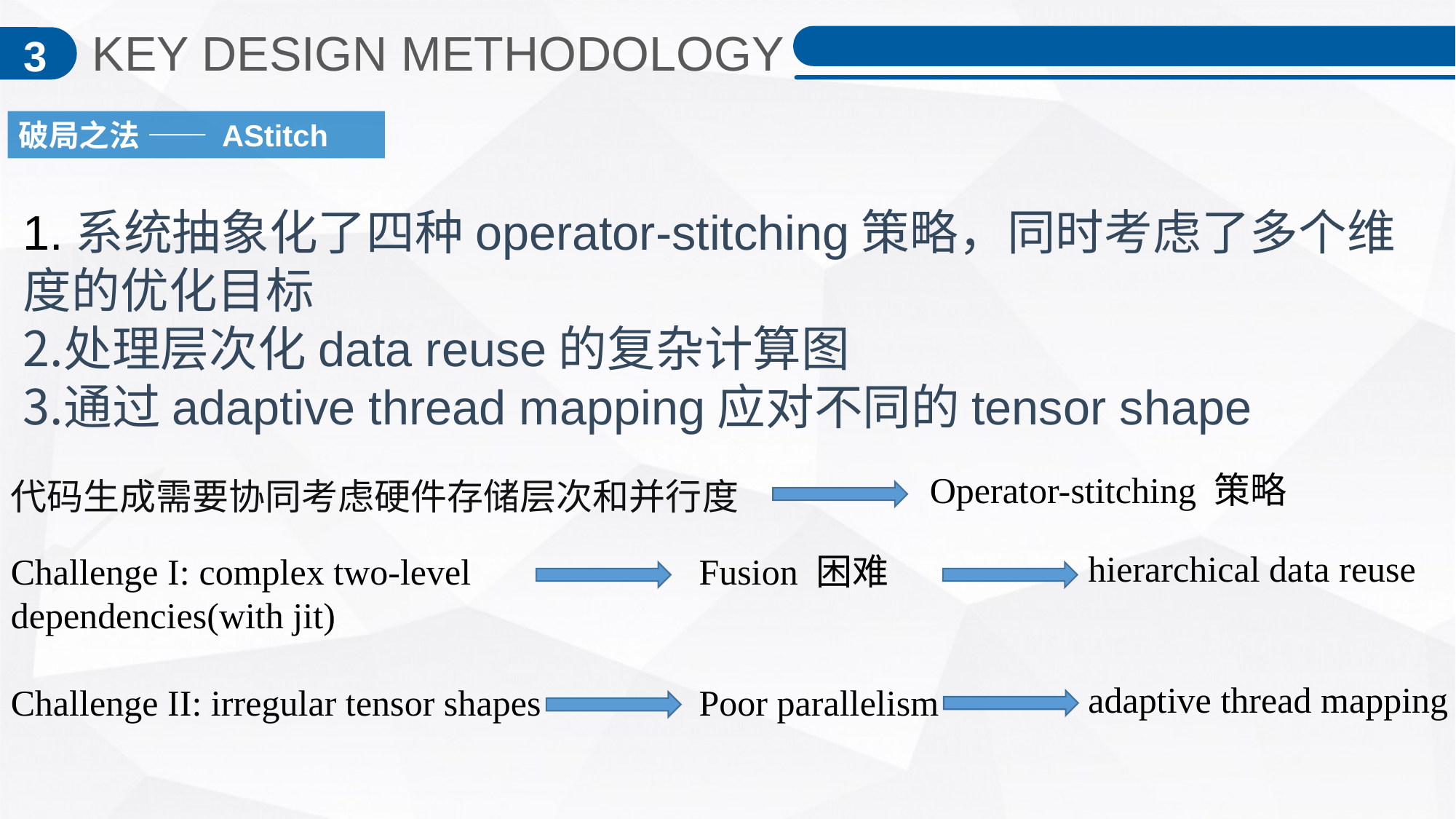

KEY DESIGN METHODOLOGY
3

破局之法 —— AStitch
1.系统抽象化了四种operator-stitching策略，同时考虑了多个维度的优化目标
处理层次化data reuse的复杂计算图
通过adaptive thread mapping应对不同的tensor shape
Operator-stitching 策略

代码生成需要协同考虑硬件存储层次和并行度

hierarchical data reuse

adaptive thread mapping
Challenge I: complex two-level dependencies(with jit)

Challenge II: irregular tensor shapes
Fusion 困难

Poor parallelism